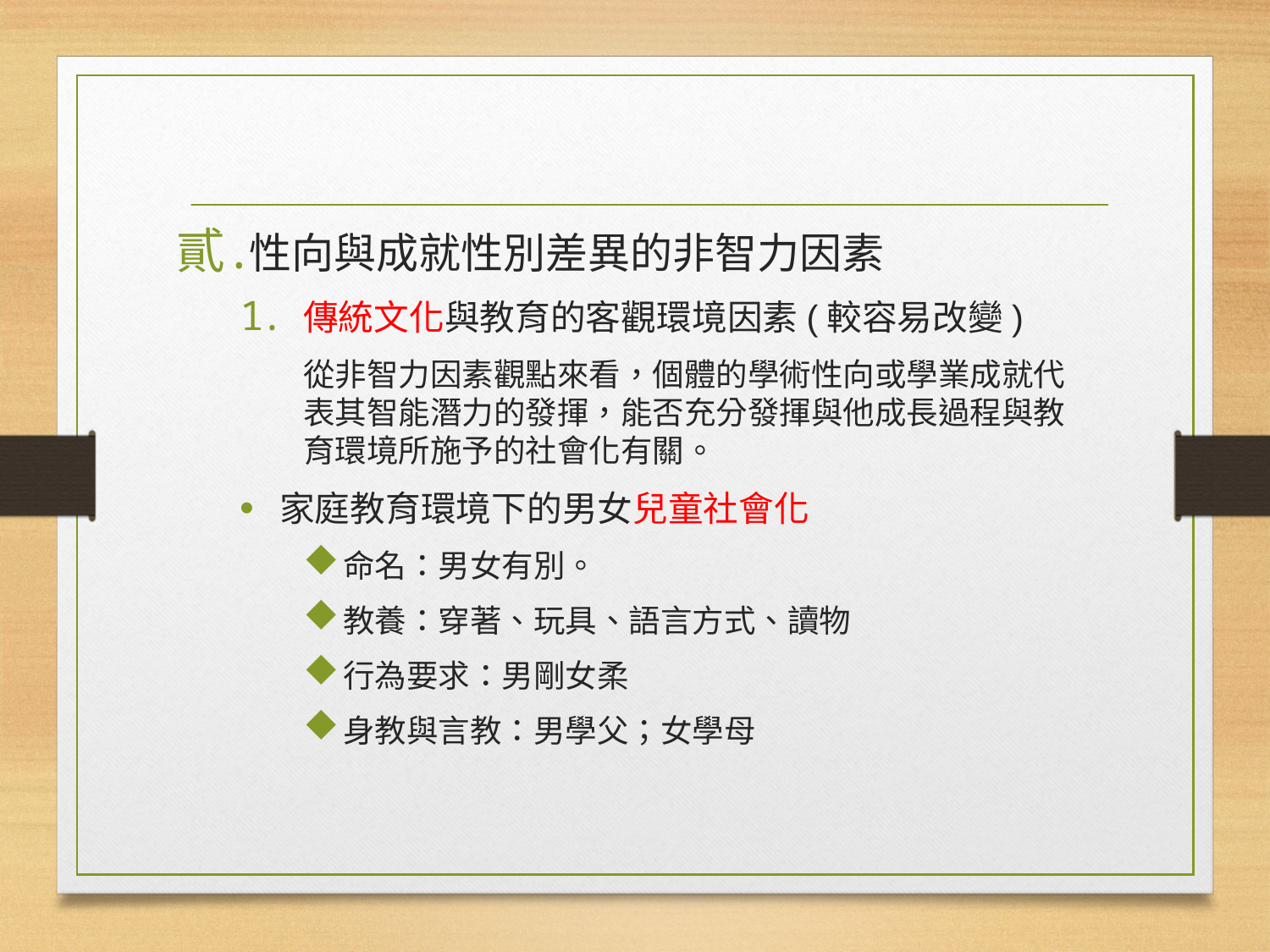

#
性向與成就性別差異的非智力因素
傳統文化與教育的客觀環境因素(較容易改變)
從非智力因素觀點來看，個體的學術性向或學業成就代表其智能潛力的發揮，能否充分發揮與他成長過程與教育環境所施予的社會化有關。
家庭教育環境下的男女兒童社會化
命名：男女有別。
教養：穿著、玩具、語言方式、讀物
行為要求：男剛女柔
身教與言教：男學父；女學母